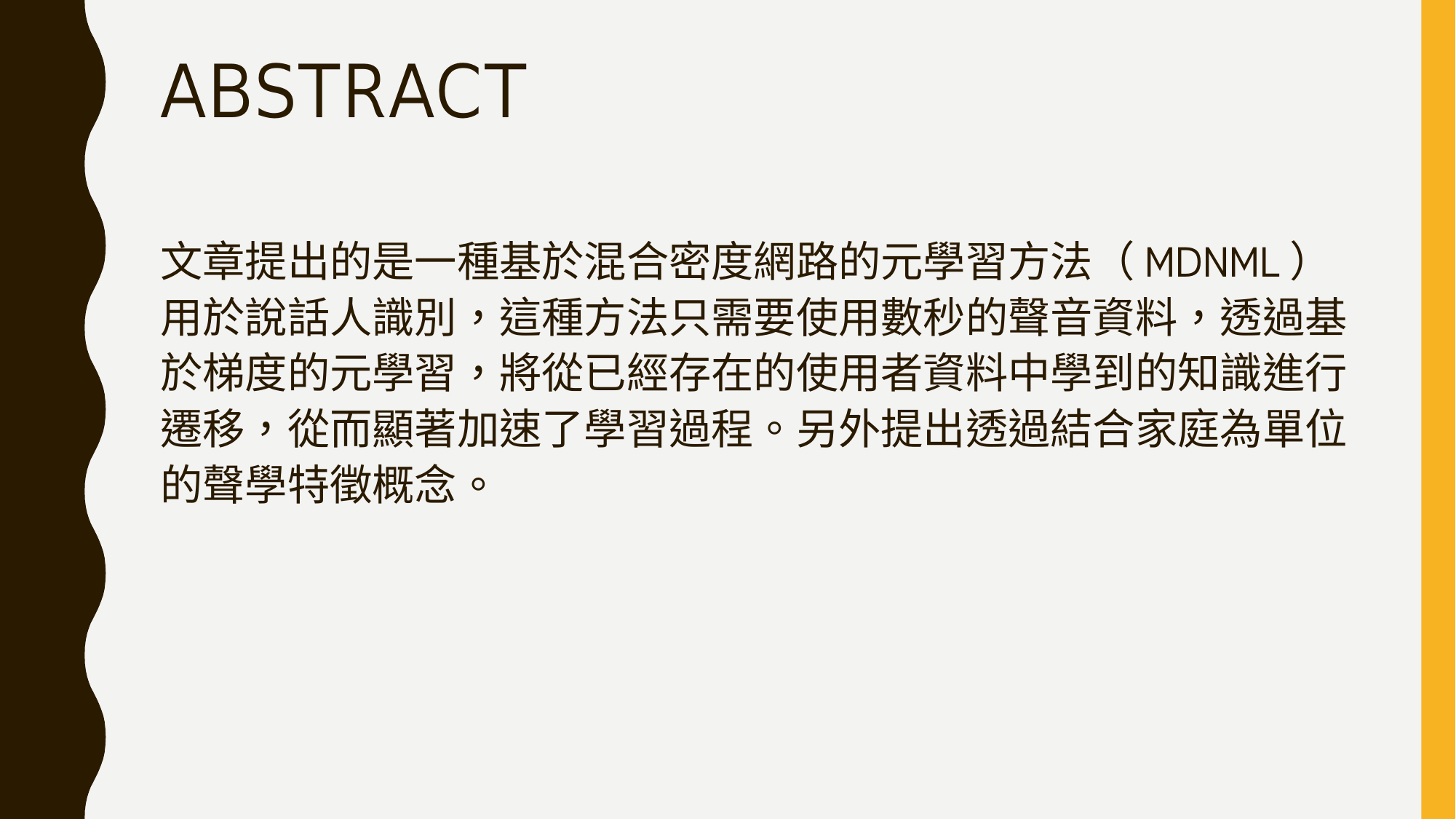

# ABSTRACT
文章提出的是一種基於混合密度網路的元學習方法（MDNML）用於說話人識別，這種方法只需要使用數秒的聲音資料，透過基於梯度的元學習，將從已經存在的使用者資料中學到的知識進行遷移，從而顯著加速了學習過程。另外提出透過結合家庭為單位的聲學特徵概念。